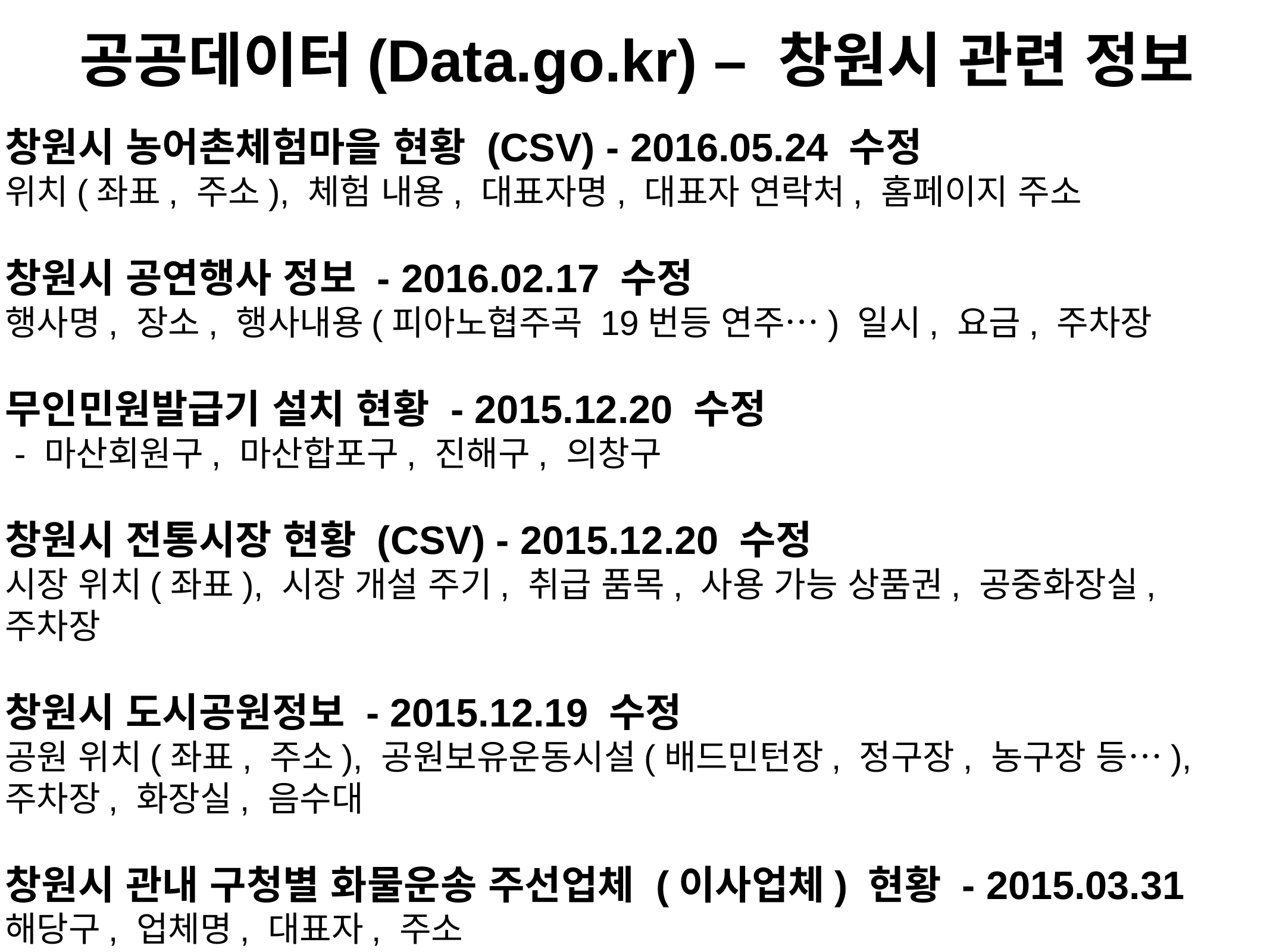

공공데이터(Data.go.kr) – 창원시 관련 정보
창원시 농어촌체험마을 현황 (CSV) - 2016.05.24 수정
위치(좌표, 주소), 체험 내용, 대표자명, 대표자 연락처, 홈페이지 주소

창원시 공연행사 정보 - 2016.02.17 수정
행사명, 장소, 행사내용(피아노협주곡 19번등 연주…) 일시, 요금, 주차장

무인민원발급기 설치 현황 - 2015.12.20 수정
 - 마산회원구, 마산합포구, 진해구, 의창구

창원시 전통시장 현황 (CSV) - 2015.12.20 수정
시장 위치(좌표), 시장 개설 주기, 취급 품목, 사용 가능 상품권, 공중화장실, 주차장

창원시 도시공원정보 - 2015.12.19 수정
공원 위치(좌표, 주소), 공원보유운동시설(배드민턴장, 정구장, 농구장 등…), 주차장, 화장실, 음수대

창원시 관내 구청별 화물운송 주선업체 (이사업체) 현황 - 2015.03.31
해당구, 업체명, 대표자, 주소